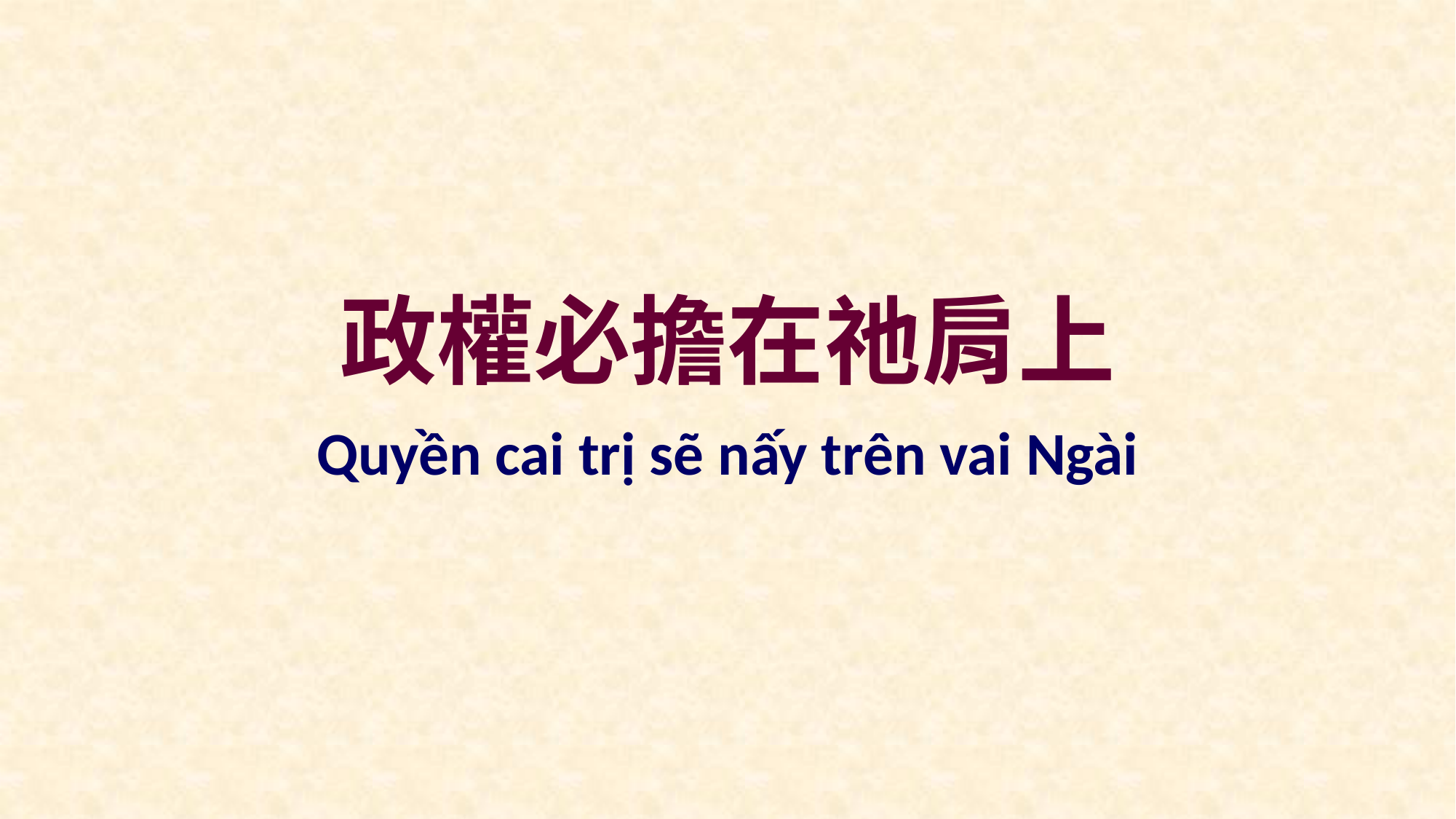

政權必擔在祂肩上
Quyền cai trị sẽ nấy trên vai Ngài